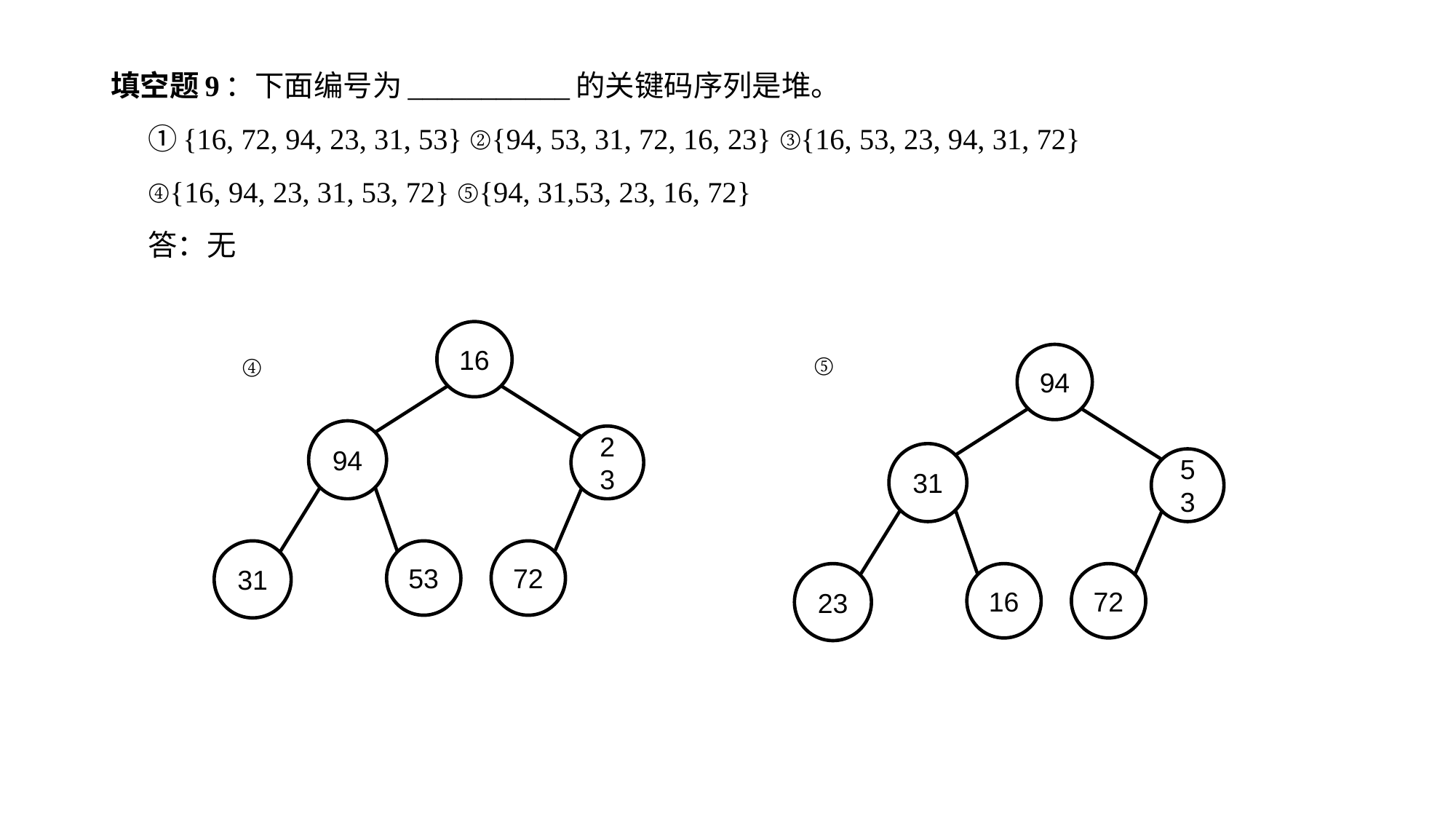

# 填空题9：下面编号为___________的关键码序列是堆。 ①{16, 72, 94, 23, 31, 53} ②{94, 53, 31, 72, 16, 23} ③{16, 53, 23, 94, 31, 72}  ④{16, 94, 23, 31, 53, 72} ⑤{94, 31,53, 23, 16, 72} 答：无
16
⑤
④
94
94
23
31
53
31
53
72
23
16
72